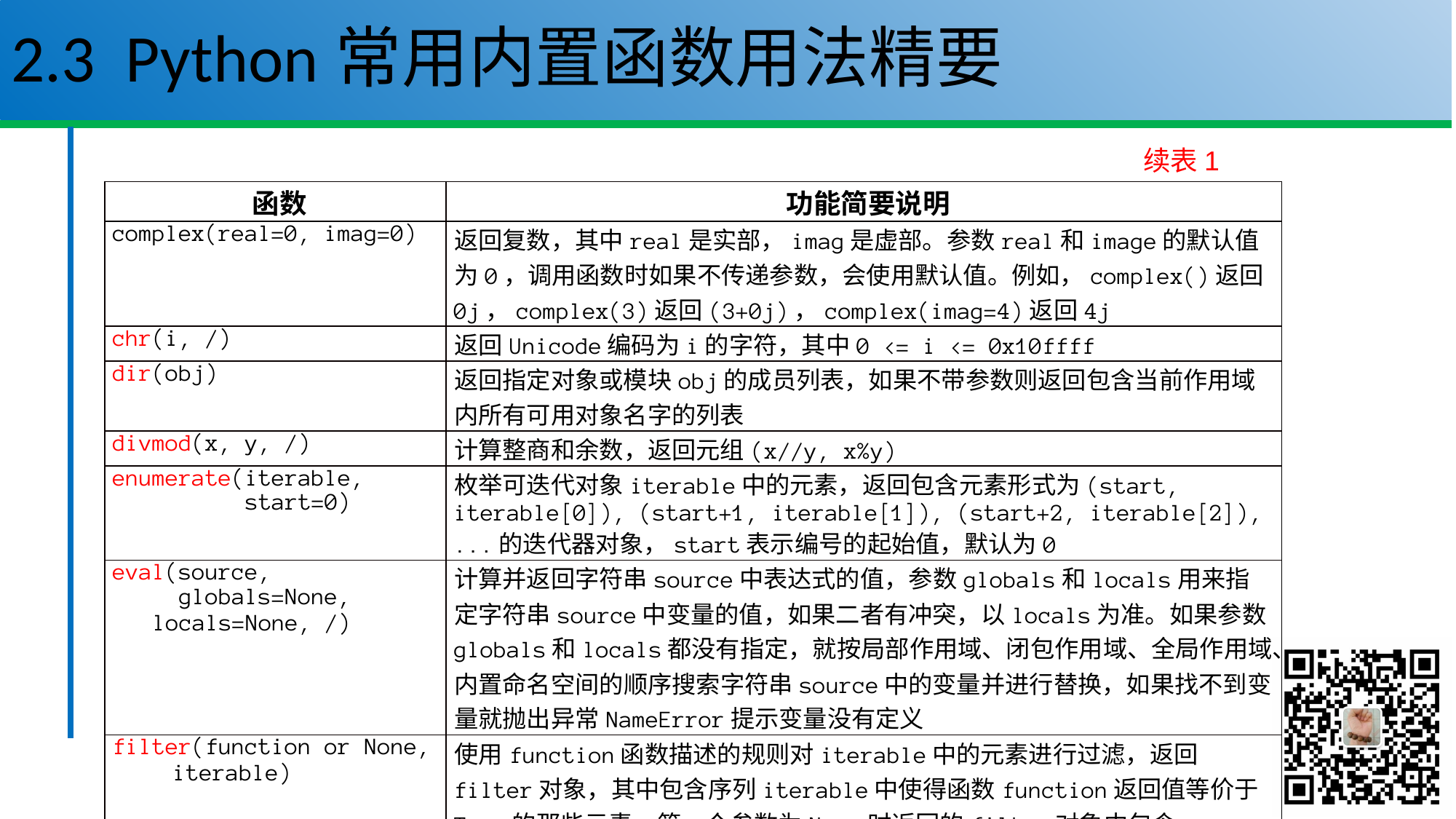

# 2.3  Python常用内置函数用法精要
续表1
| 函数 | 功能简要说明 |
| --- | --- |
| complex(real=0, imag=0) | 返回复数，其中real是实部，imag是虚部。参数real和image的默认值为0，调用函数时如果不传递参数，会使用默认值。例如，complex()返回0j，complex(3)返回(3+0j)，complex(imag=4)返回4j |
| chr(i, /) | 返回Unicode编码为i的字符，其中0 <= i <= 0x10ffff |
| dir(obj) | 返回指定对象或模块obj的成员列表，如果不带参数则返回包含当前作用域内所有可用对象名字的列表 |
| divmod(x, y, /) | 计算整商和余数，返回元组(x//y, x%y) |
| enumerate(iterable, start=0) | 枚举可迭代对象iterable中的元素，返回包含元素形式为(start, iterable[0]), (start+1, iterable[1]), (start+2, iterable[2]), ...的迭代器对象，start表示编号的起始值，默认为0 |
| eval(source, globals=None, locals=None, /) | 计算并返回字符串source中表达式的值，参数globals和locals用来指定字符串source中变量的值，如果二者有冲突，以locals为准。如果参数globals和locals都没有指定，就按局部作用域、闭包作用域、全局作用域、内置命名空间的顺序搜索字符串source中的变量并进行替换，如果找不到变量就抛出异常NameError提示变量没有定义 |
| filter(function or None, iterable) | 使用function函数描述的规则对iterable中的元素进行过滤，返回filter对象，其中包含序列iterable中使得函数function返回值等价于True的那些元素，第一个参数为None时返回的filter对象中包含iterable中所有等价于True的元素 |
39